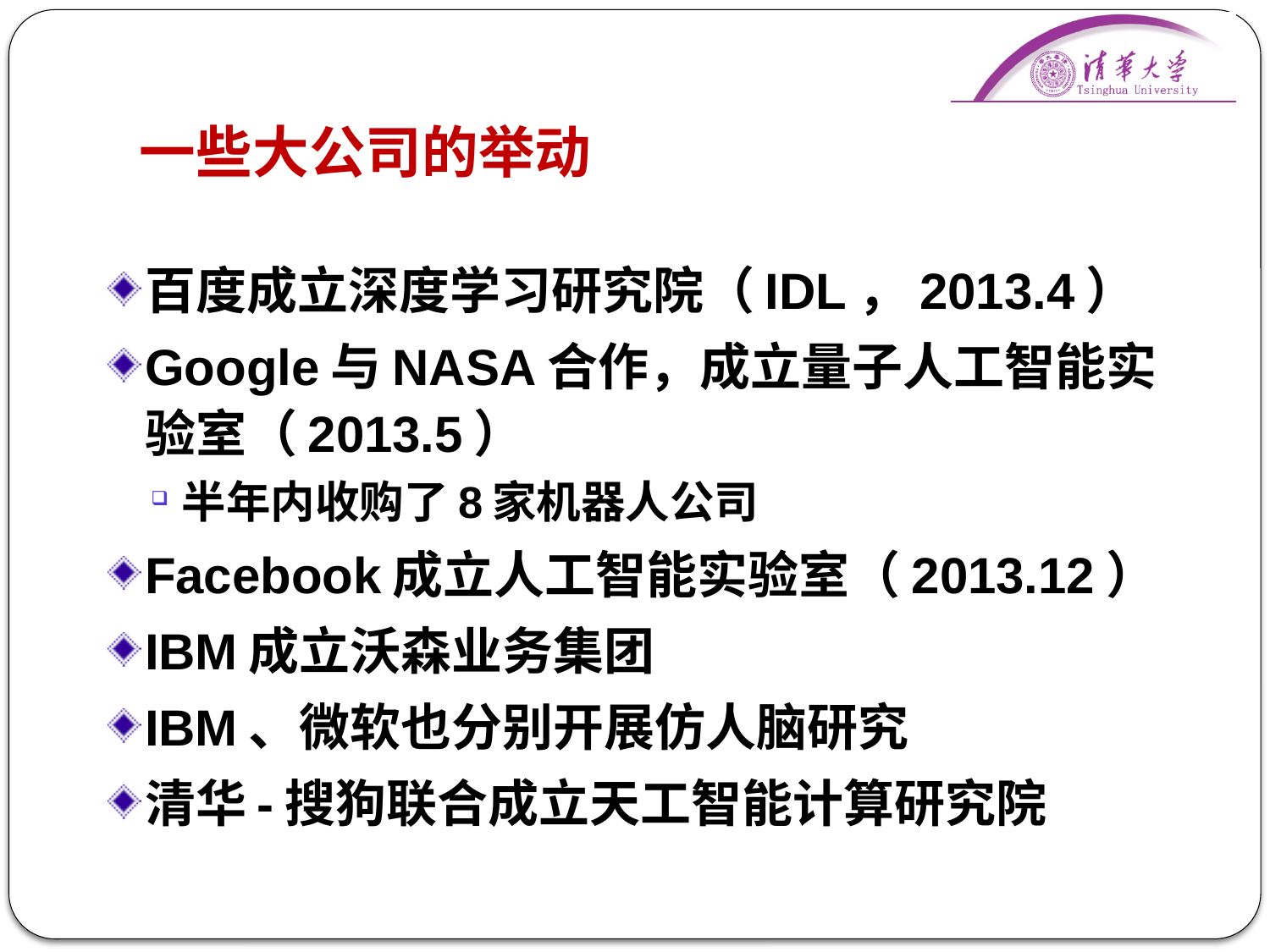

# 一些大公司的举动
百度成立深度学习研究院（IDL，2013.4）
Google与NASA合作，成立量子人工智能实验室（2013.5）
半年内收购了8家机器人公司
Facebook成立人工智能实验室（2013.12）
IBM成立沃森业务集团
IBM、微软也分别开展仿人脑研究
清华-搜狗联合成立天工智能计算研究院
27